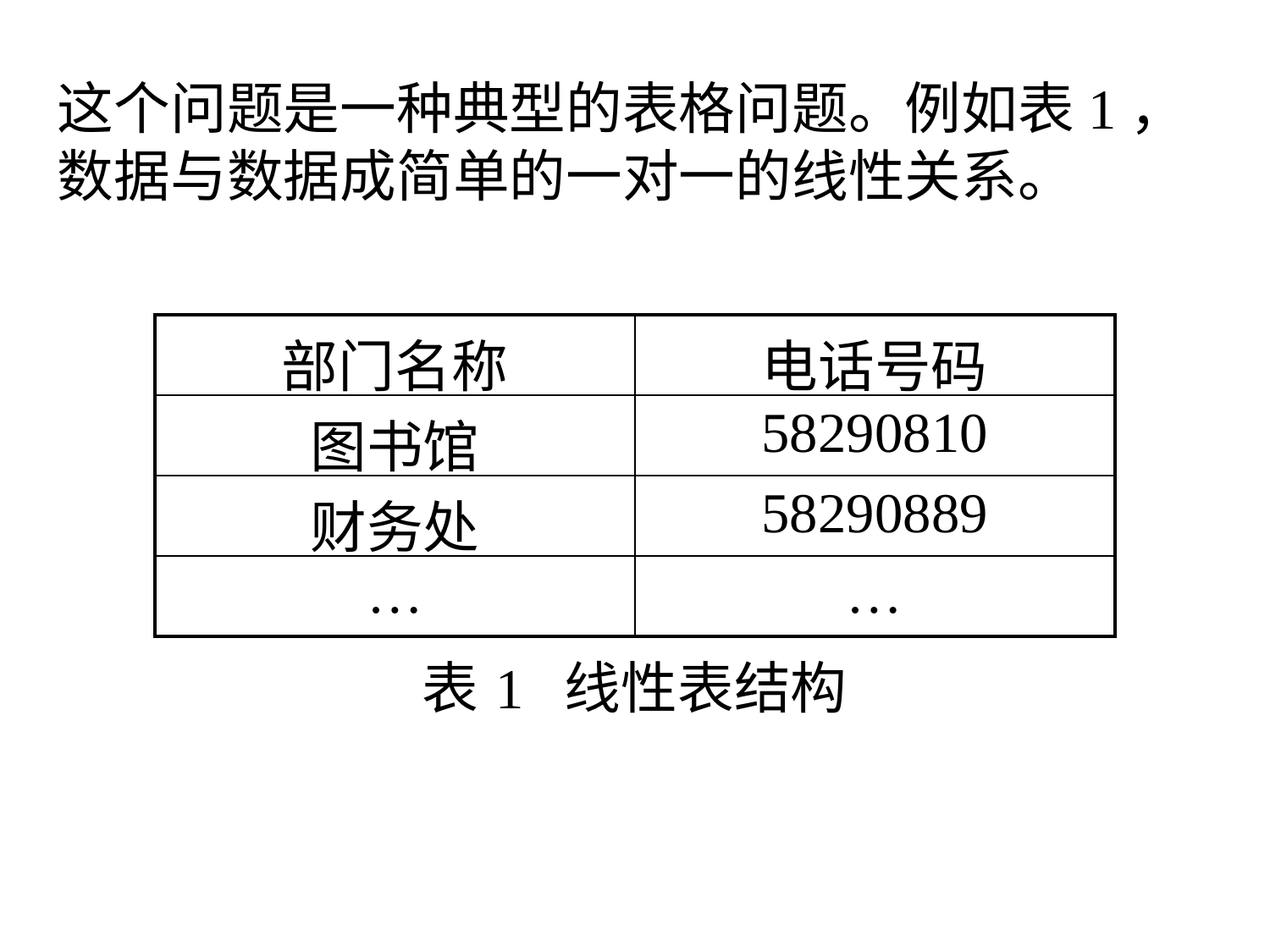

这个问题是一种典型的表格问题。例如表1，数据与数据成简单的一对一的线性关系。
| 部门名称 | 电话号码 |
| --- | --- |
| 图书馆 | 58290810 |
| 财务处 | 58290889 |
| … | … |
| 表1 线性表结构 |  |